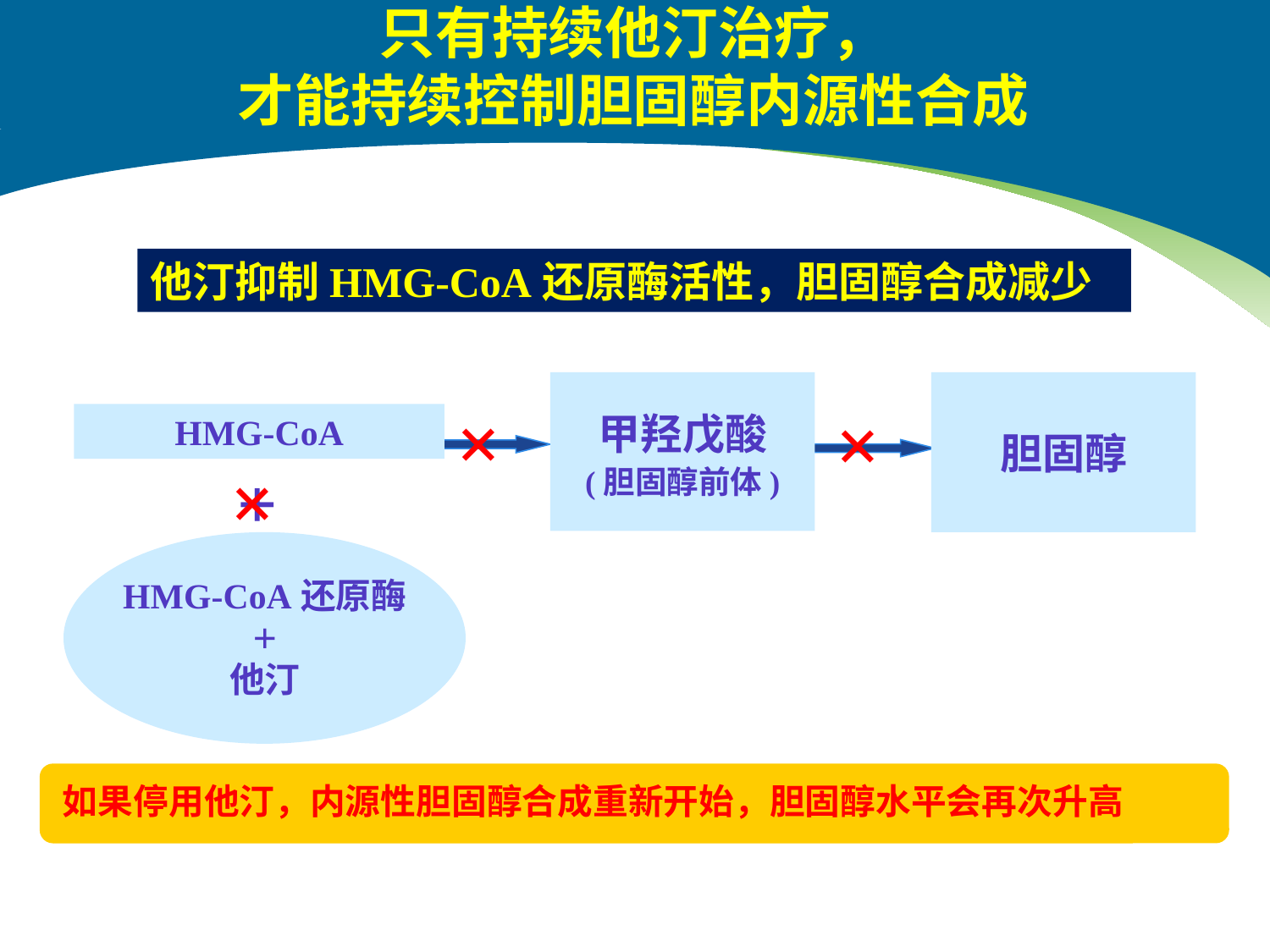

# 只有持续他汀治疗， 才能持续控制胆固醇内源性合成

他汀抑制HMG-CoA还原酶活性，胆固醇合成减少
甲羟戊酸
(胆固醇前体)
胆固醇
×
×
HMG-CoA

×
+

HMG-CoA还原酶
+
他汀

如果停用他汀，内源性胆固醇合成重新开始，胆固醇水平会再次升高